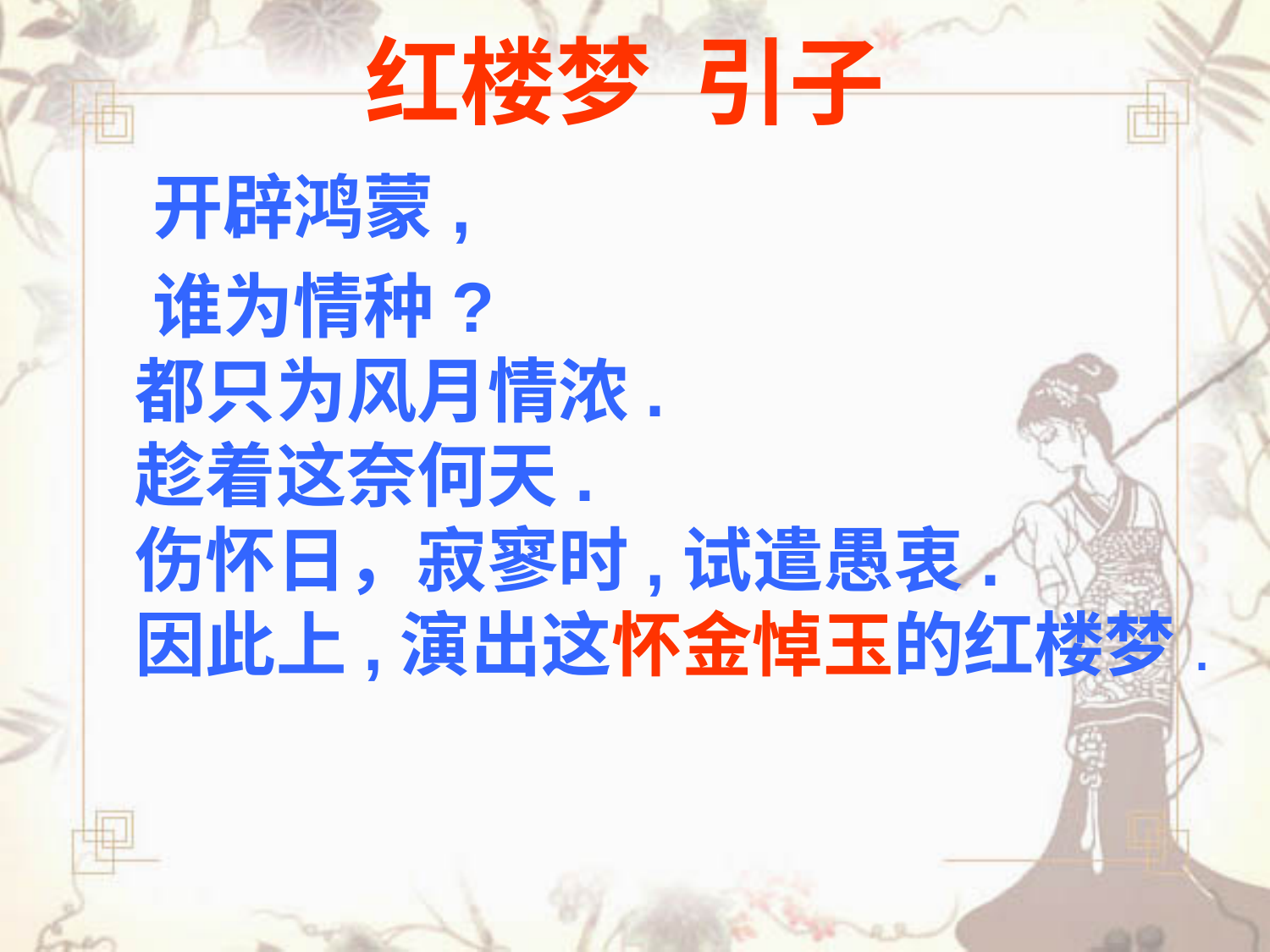

# 红楼梦  引子
   开辟鸿蒙,
   谁为情种?
都只为风月情浓.
趁着这奈何天.
伤怀日，寂寥时,试遣愚衷.
因此上,演出这怀金悼玉的红楼梦.